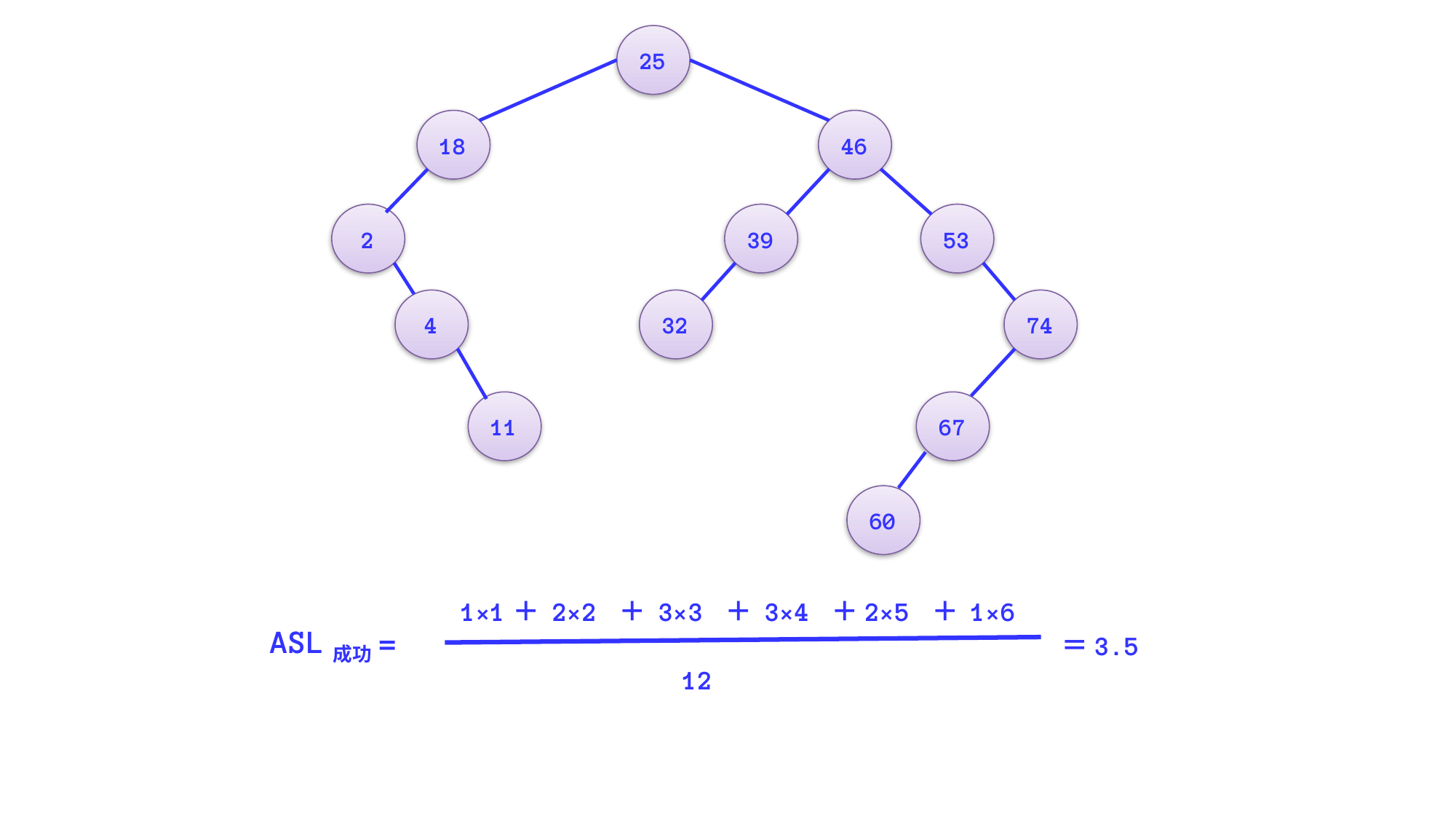

25
18
46
2
39
53
4
32
74
11
67
60
1×1＋ 2×2 ＋ 3×3 ＋ 3×4 ＋2×5 ＋ 1×6
ASL成功=
＝3.5

12